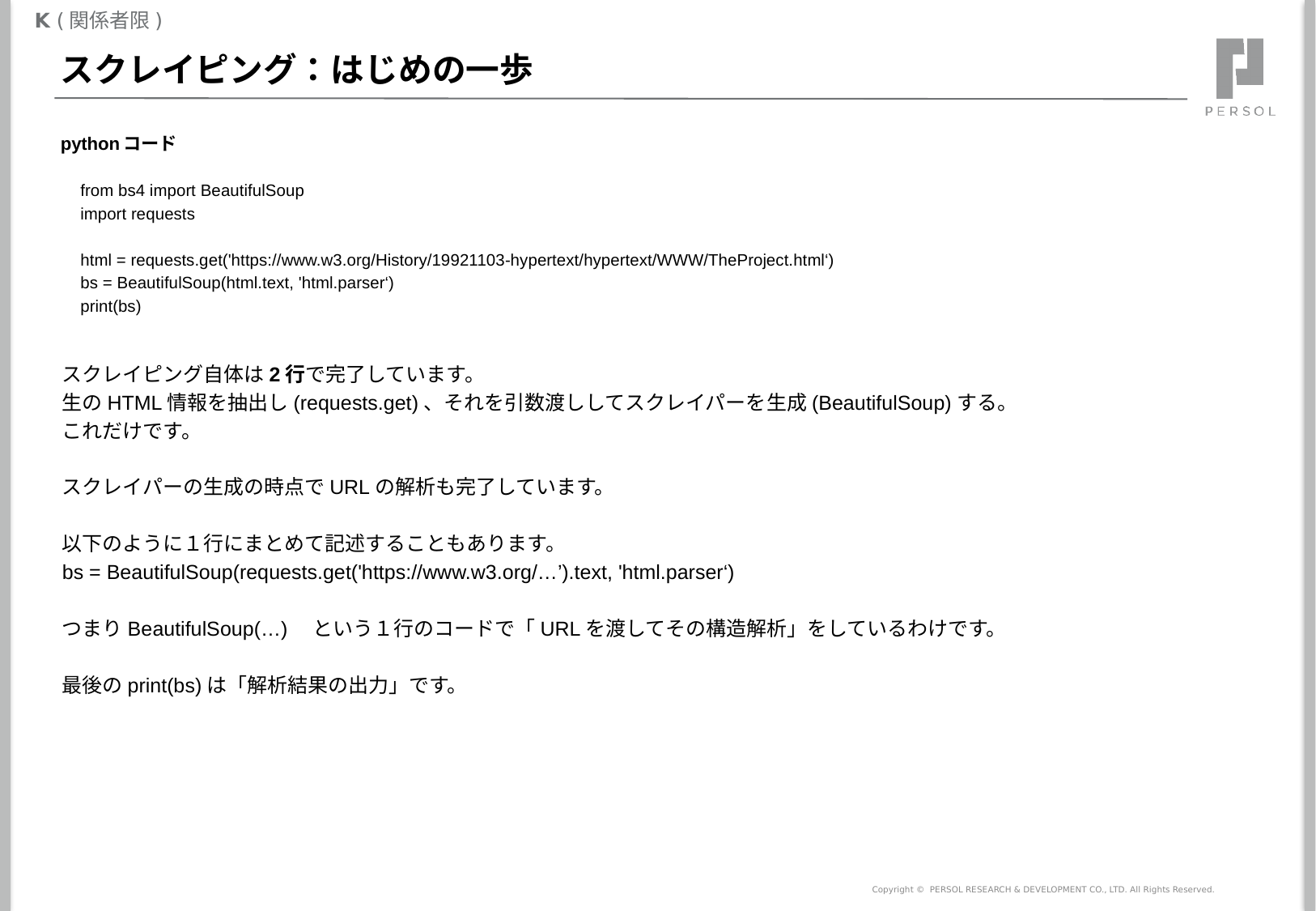

# スクレイピング：はじめの一歩
pythonコード

　from bs4 import BeautifulSoup
　import requests

　html = requests.get('https://www.w3.org/History/19921103-hypertext/hypertext/WWW/TheProject.html‘)
　bs = BeautifulSoup(html.text, 'html.parser‘)
　print(bs)
スクレイピング自体は2行で完了しています。
生のHTML情報を抽出し(requests.get)、それを引数渡ししてスクレイパーを生成(BeautifulSoup)する。
これだけです。

スクレイパーの生成の時点でURLの解析も完了しています。

以下のように１行にまとめて記述することもあります。
bs = BeautifulSoup(requests.get('https://www.w3.org/…’).text, 'html.parser‘)

つまりBeautifulSoup(…)　という１行のコードで「URLを渡してその構造解析」をしているわけです。

最後のprint(bs)は「解析結果の出力」です。